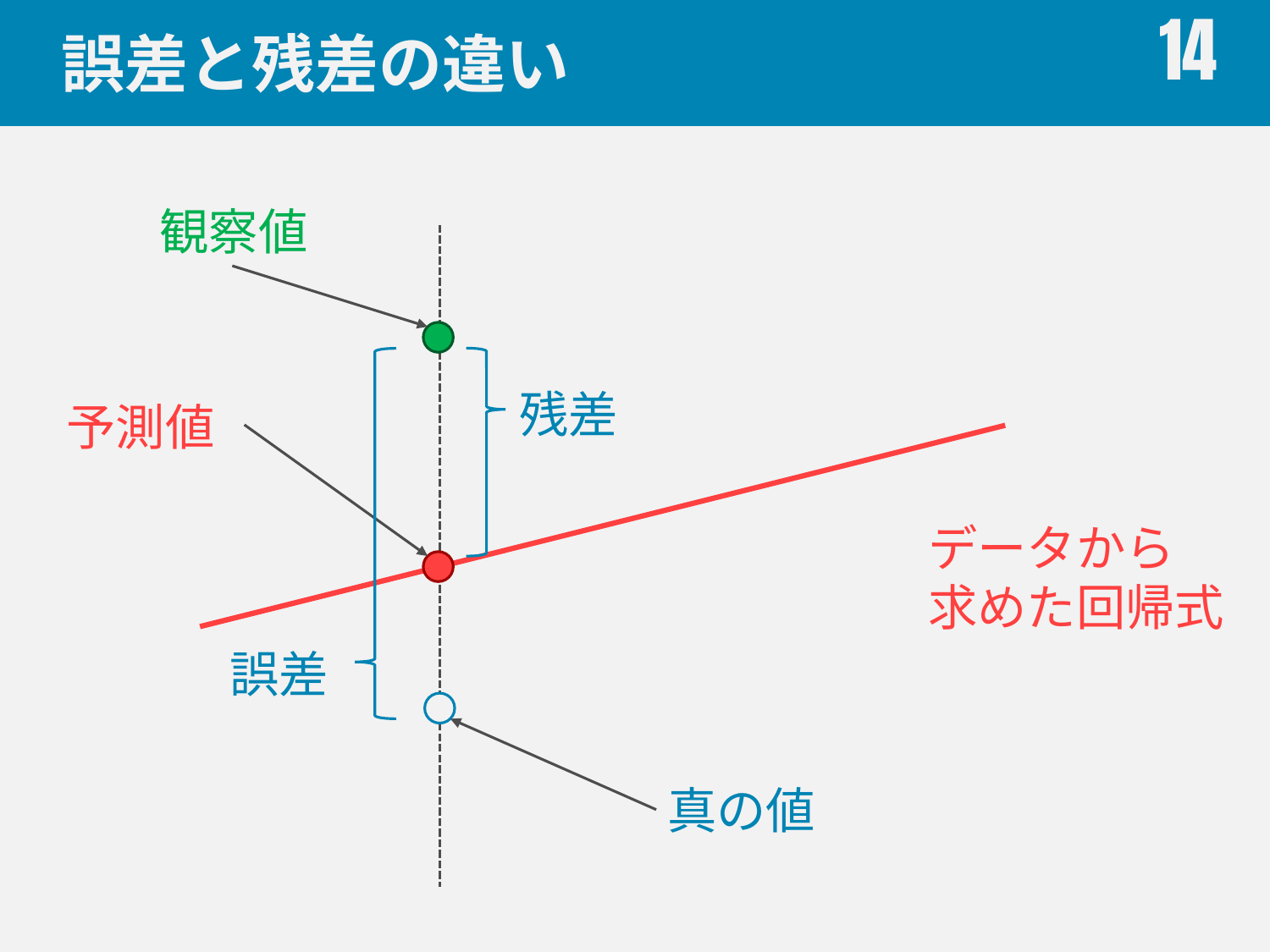

# 誤差と残差の違い
 14
観察値

残差
予測値
データから
求めた回帰式

誤差

真の値